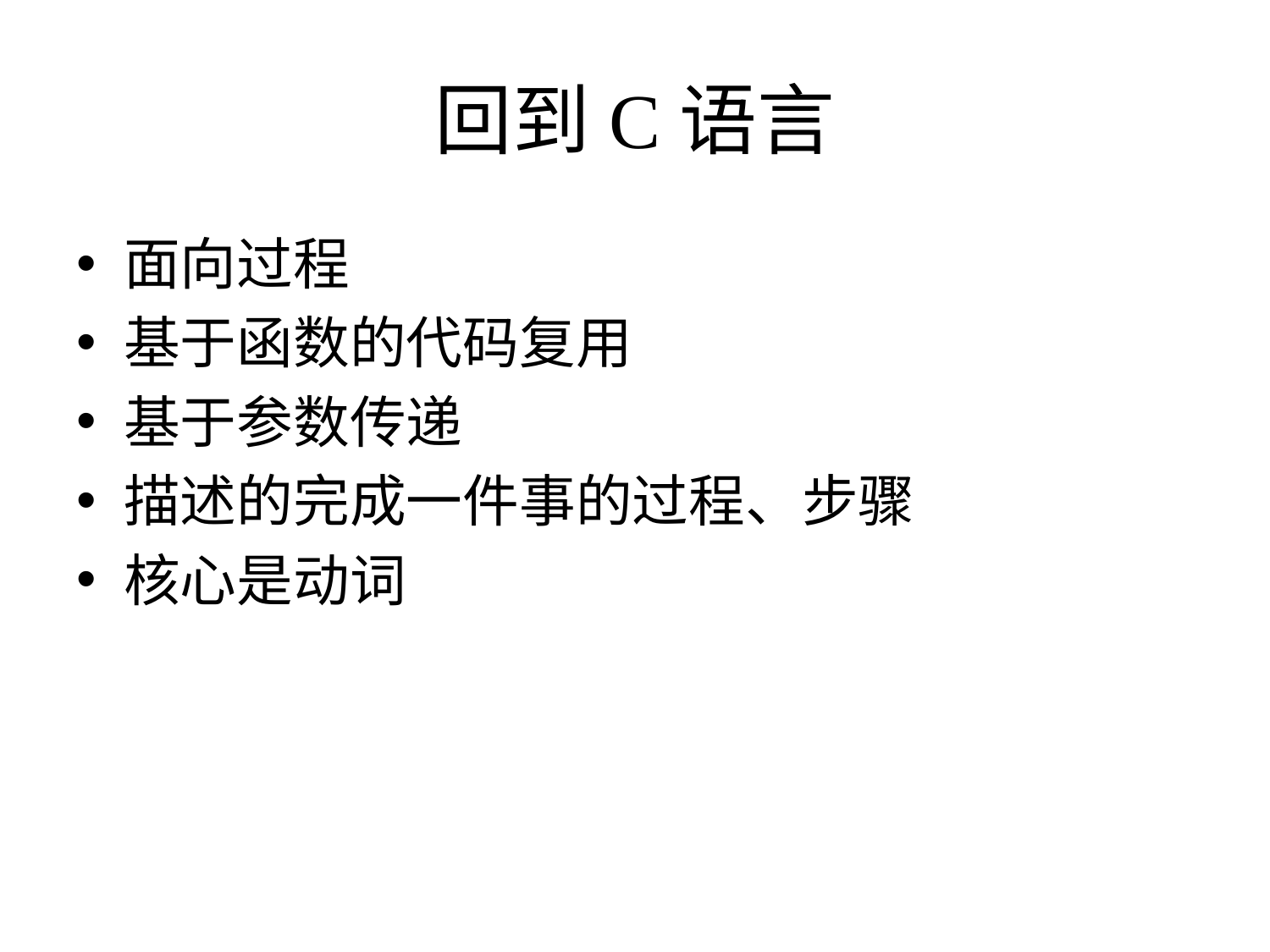

# 回到C语言
面向过程
基于函数的代码复用
基于参数传递
描述的完成一件事的过程、步骤
核心是动词